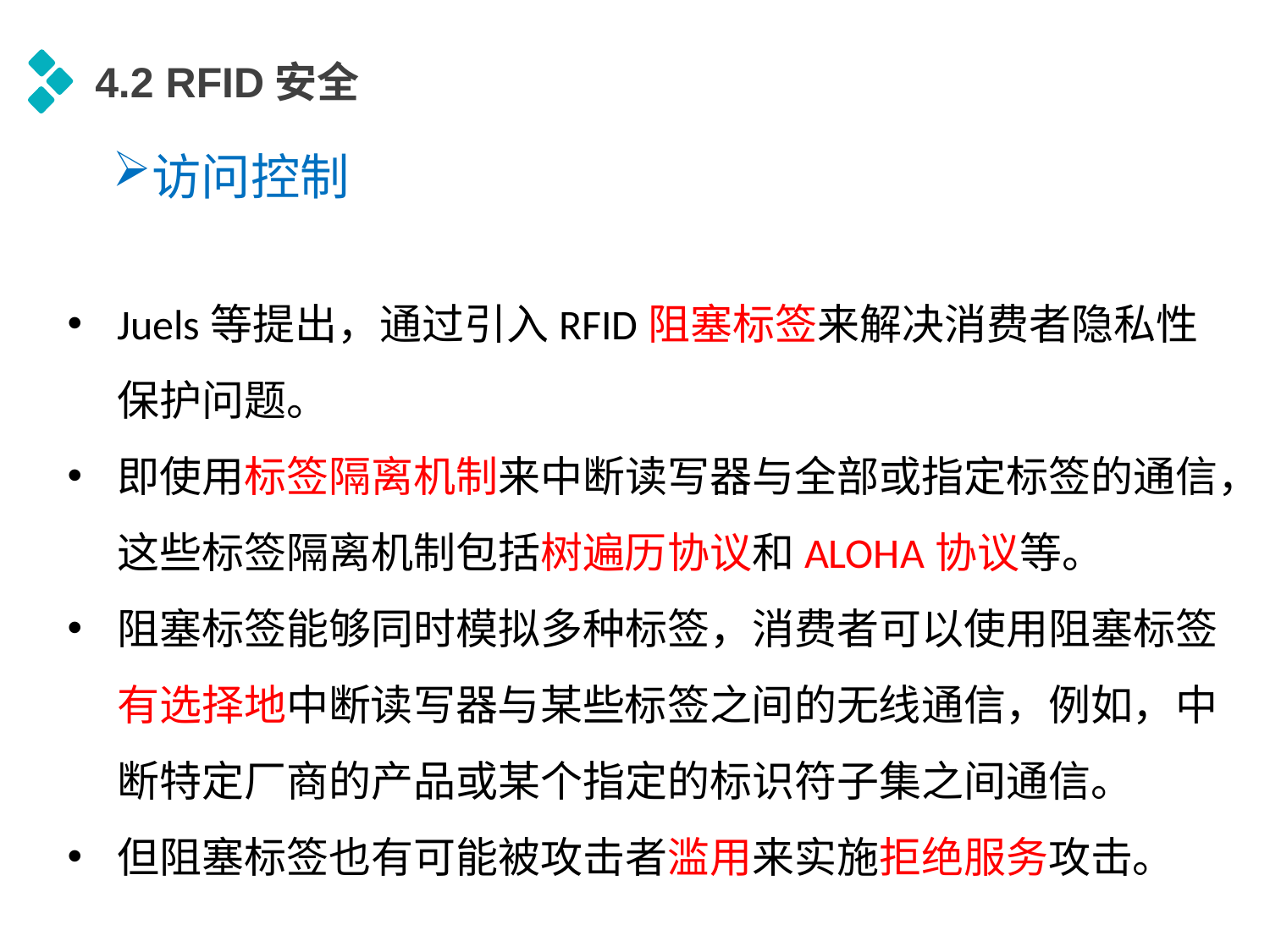

4.2 RFID安全

访问控制
Juels等提出，通过引入RFID阻塞标签来解决消费者隐私性保护问题。
即使用标签隔离机制来中断读写器与全部或指定标签的通信，这些标签隔离机制包括树遍历协议和ALOHA协议等。
阻塞标签能够同时模拟多种标签，消费者可以使用阻塞标签有选择地中断读写器与某些标签之间的无线通信，例如，中断特定厂商的产品或某个指定的标识符子集之间通信。
但阻塞标签也有可能被攻击者滥用来实施拒绝服务攻击。